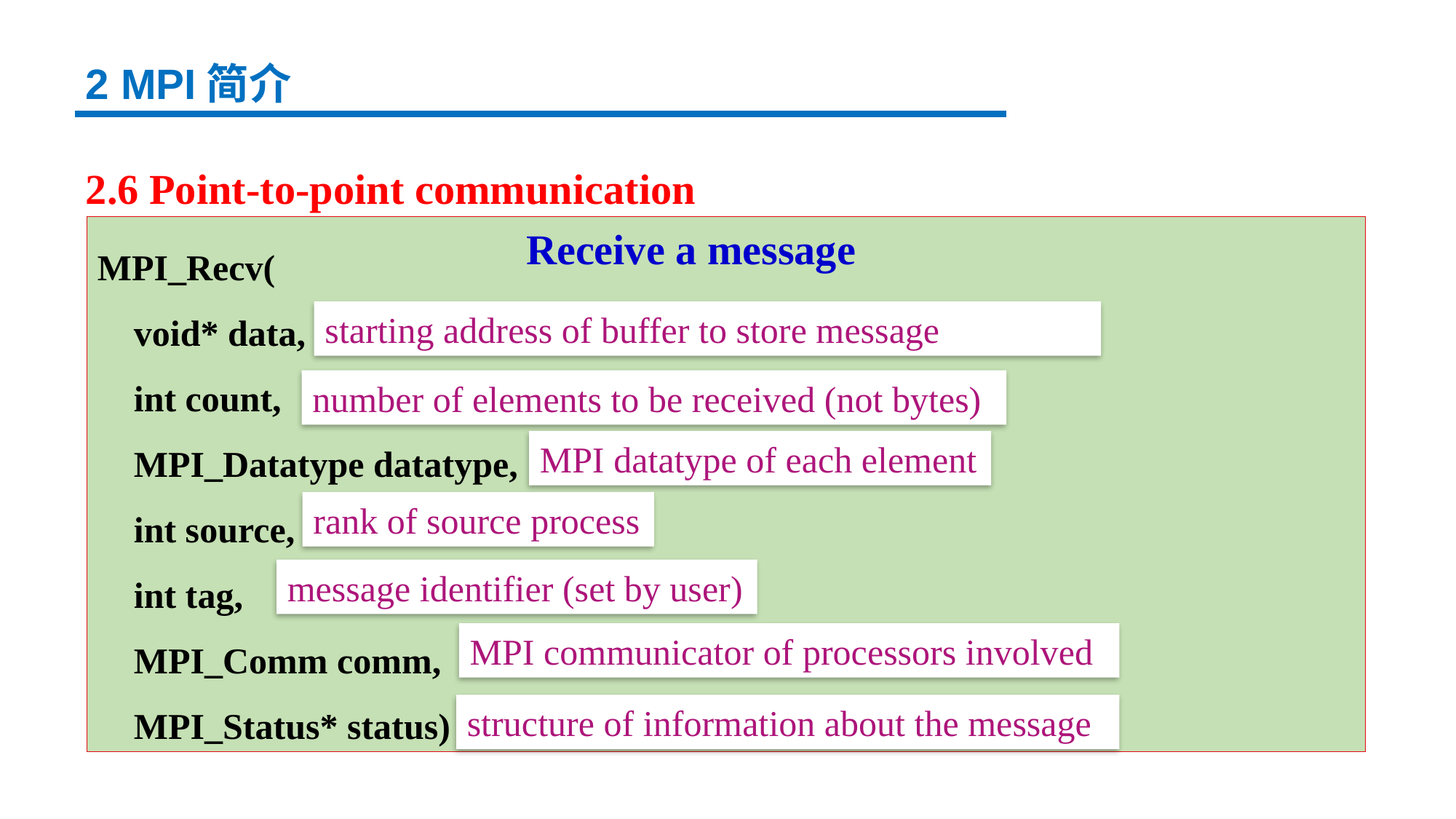

2 MPI简介
2.6 Point-to-point communication
MPI_Recv(
    void* data,
    int count,
    MPI_Datatype datatype,
    int source,
    int tag,
    MPI_Comm comm,
    MPI_Status* status)
Receive a message
starting address of buffer to store message
number of elements to be received (not bytes)
MPI datatype of each element
rank of source process
message identifier (set by user)
MPI communicator of processors involved
structure of information about the message